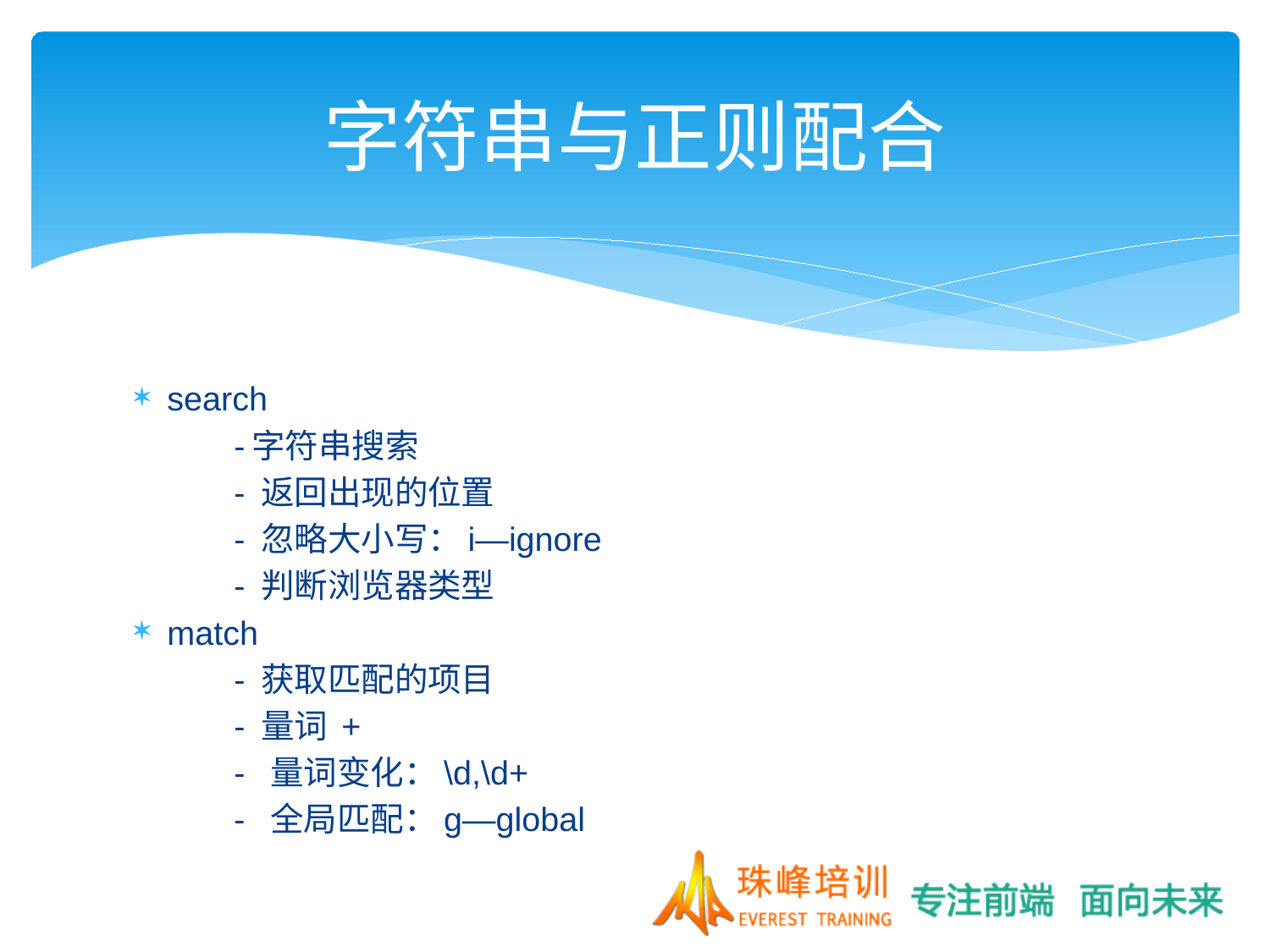

# 字符串与正则配合
search
	-字符串搜索
		- 返回出现的位置
		- 忽略大小写：i—ignore
		- 判断浏览器类型
match
	- 获取匹配的项目
		- 量词 +
		-  量词变化：\d,\d+
		-  全局匹配：g—global